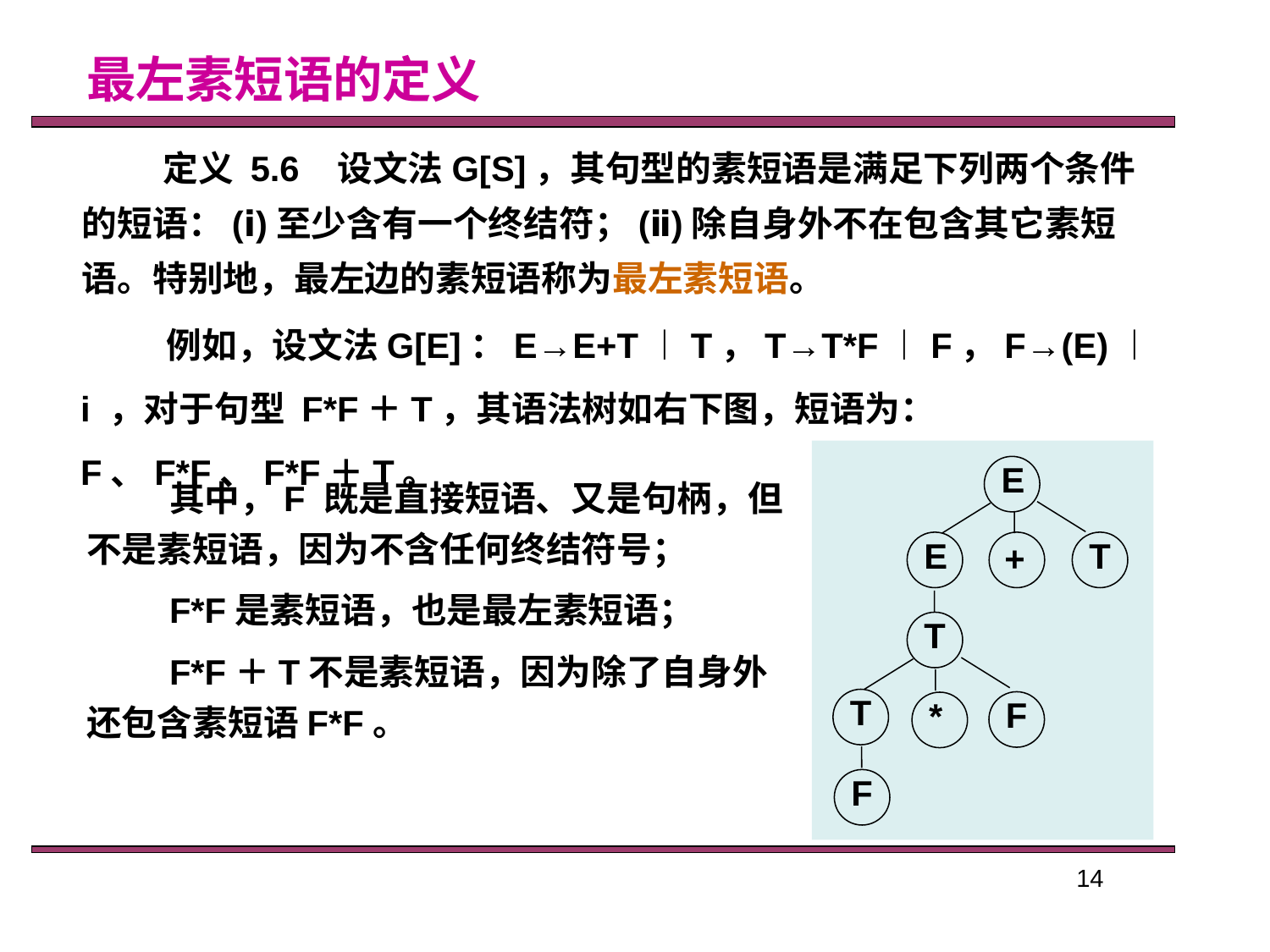

最左素短语的定义
定义 5.6   设文法G[S]，其句型的素短语是满足下列两个条件的短语：(ⅰ)至少含有一个终结符；(ⅱ)除自身外不在包含其它素短语。特别地，最左边的素短语称为最左素短语。
例如，设文法G[E]：E→E+T︱T，T→T*F︱F，F→(E)︱i ，对于句型 F*F＋T，其语法树如右下图，短语为：F、F*F、F*F＋T。

E

E

T

+

T

T

F

*

F

其中，F 既是直接短语、又是句柄，但不是素短语，因为不含任何终结符号；
F*F是素短语，也是最左素短语；
F*F＋T不是素短语，因为除了自身外还包含素短语F*F。
14